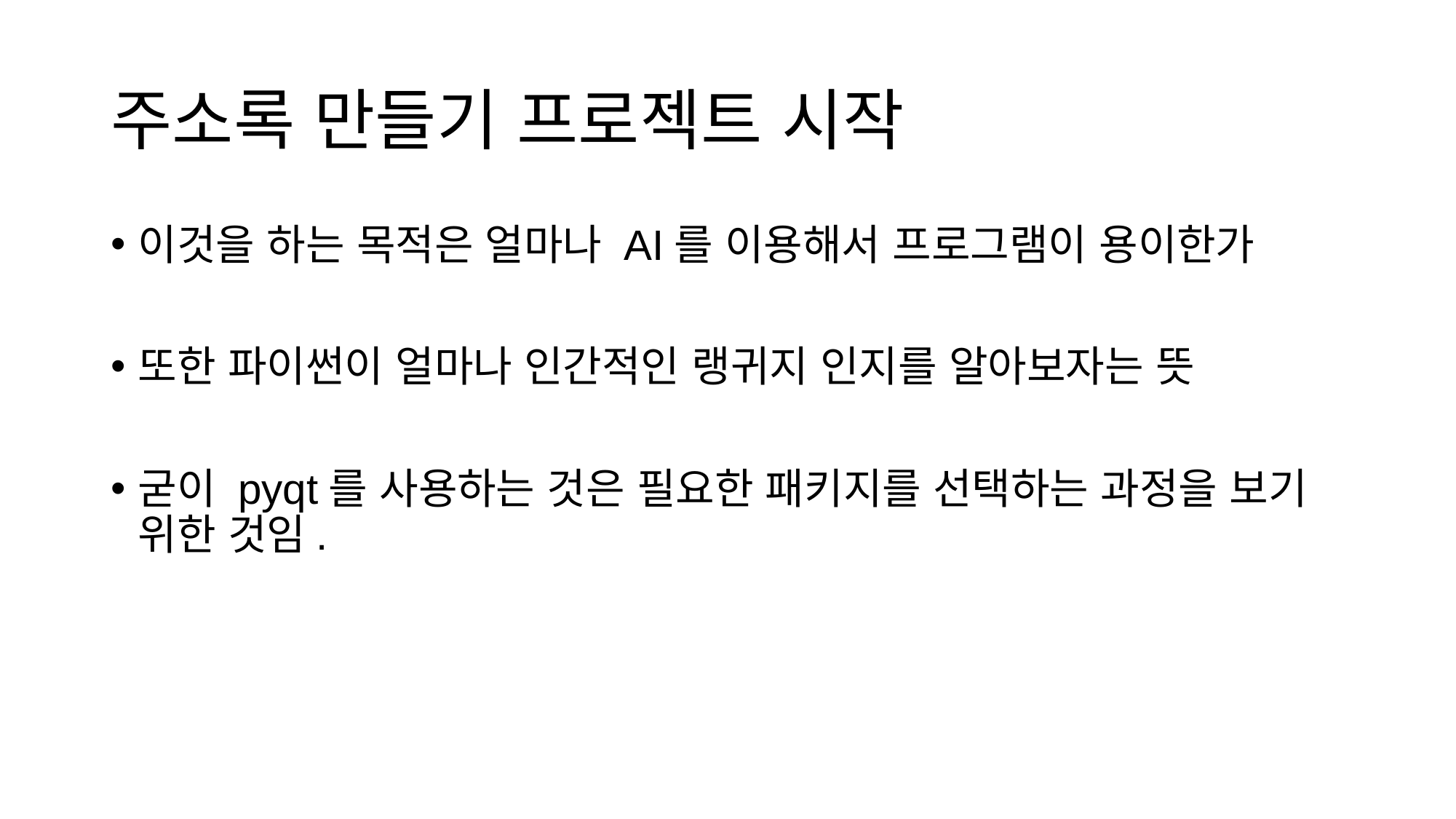

# 주소록 만들기 프로젝트 시작
이것을 하는 목적은 얼마나 AI를 이용해서 프로그램이 용이한가

또한 파이썬이 얼마나 인간적인 랭귀지 인지를 알아보자는 뜻

굳이 pyqt를 사용하는 것은 필요한 패키지를 선택하는 과정을 보기 위한 것임.